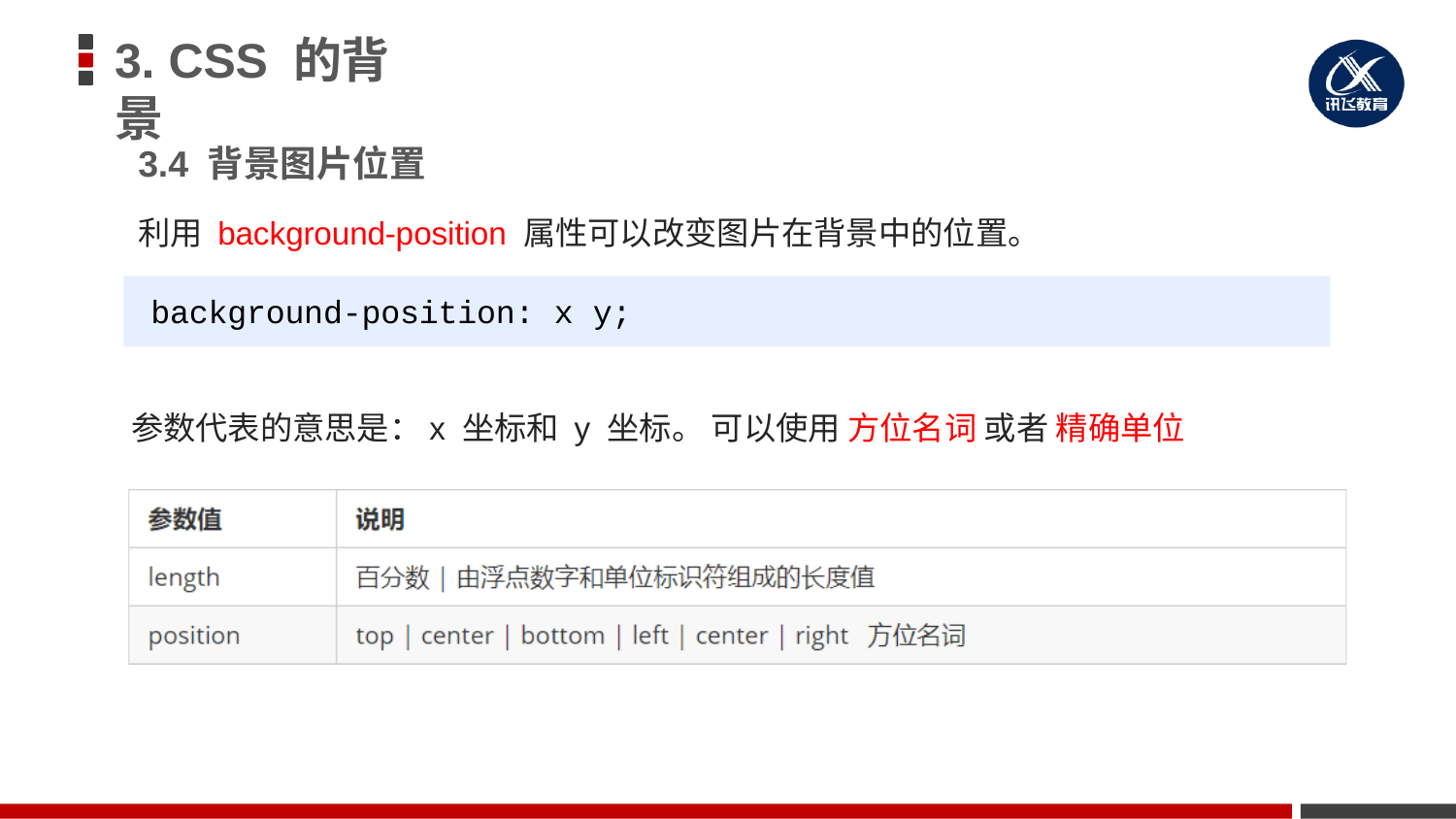

# 3. CSS 的背景
3.4 背景图片位置
利用 background-position 属性可以改变图片在背景中的位置。

background-position: x y;

参数代表的意思是：x 坐标和 y 坐标。 可以使用 方位名词 或者 精确单位